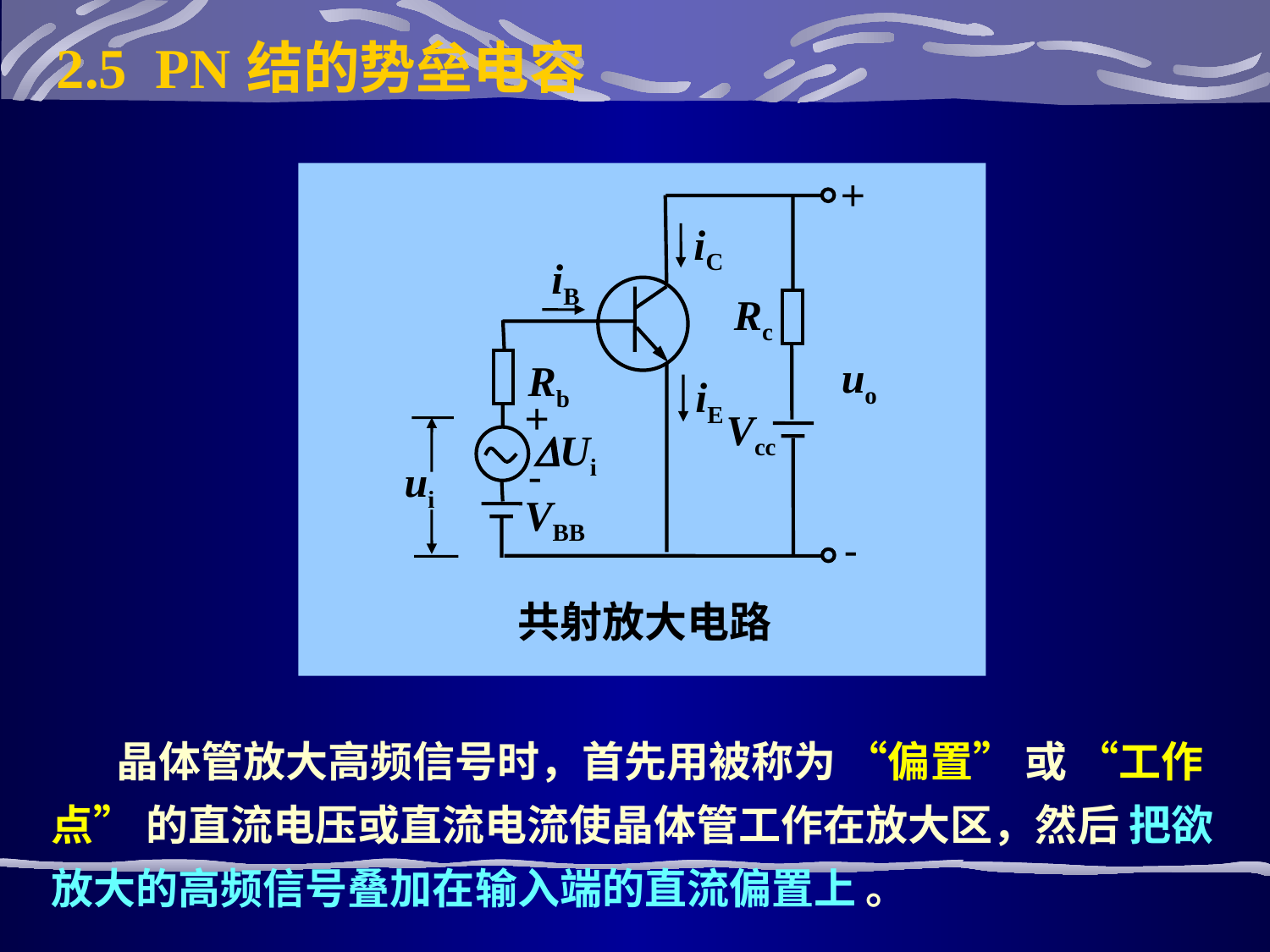

2.5  PN 结的势垒电容
+

iC

iB

Rc

uo
Rb

iE

+
Vcc

ΔUi

-

ui

VBB

-

共射放大电路
        晶体管放大高频信号时，首先用被称为 “偏置” 或 “工作点” 的直流电压或直流电流使晶体管工作在放大区，然后 把欲放大的高频信号叠加在输入端的直流偏置上 。